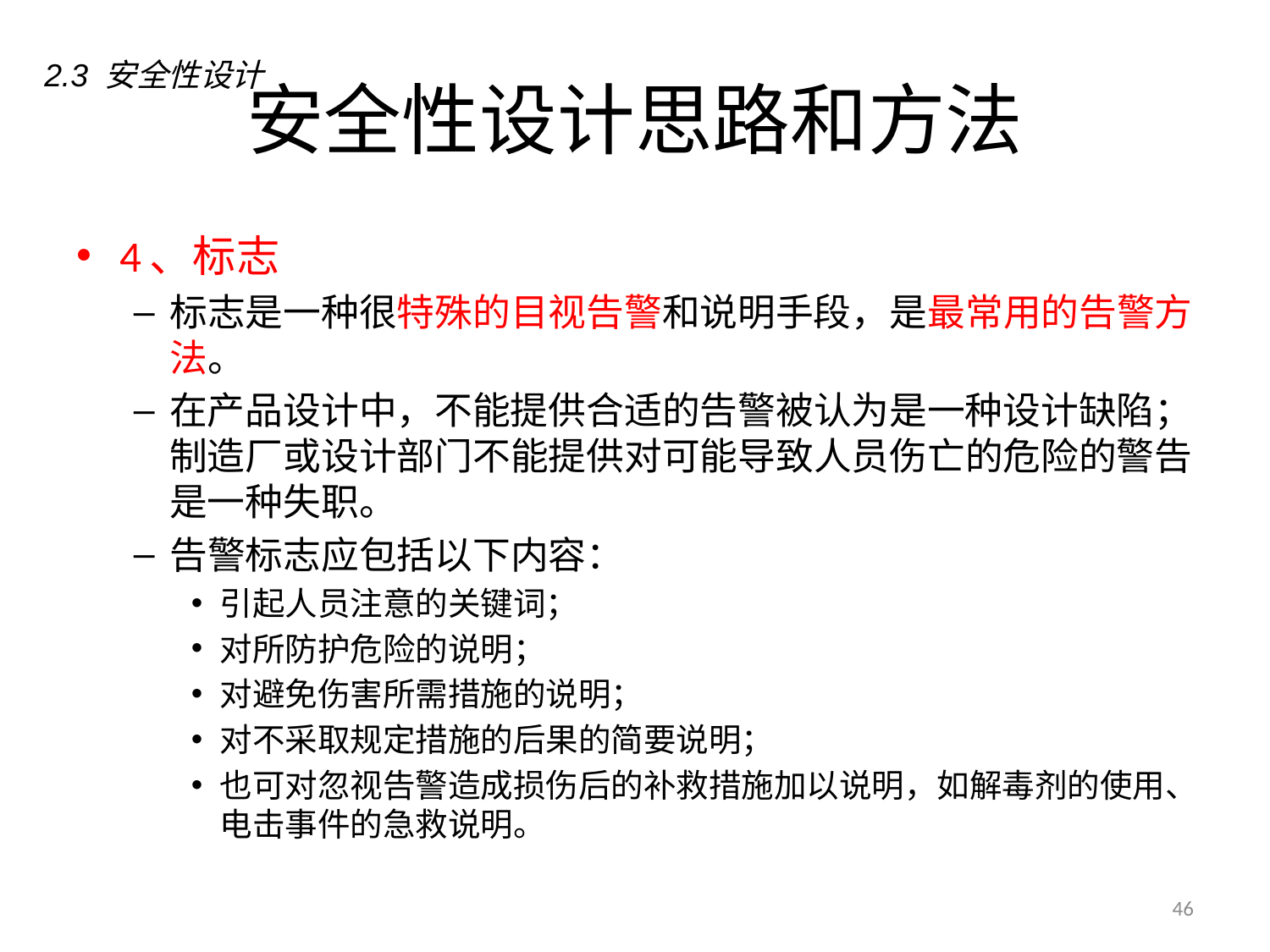

# 安全性设计思路和方法
2.3 安全性设计
4、标志
标志是一种很特殊的目视告警和说明手段，是最常用的告警方法。
在产品设计中，不能提供合适的告警被认为是一种设计缺陷；制造厂或设计部门不能提供对可能导致人员伤亡的危险的警告是一种失职。
告警标志应包括以下内容：
引起人员注意的关键词；
对所防护危险的说明；
对避免伤害所需措施的说明；
对不采取规定措施的后果的简要说明；
也可对忽视告警造成损伤后的补救措施加以说明，如解毒剂的使用、电击事件的急救说明。
46